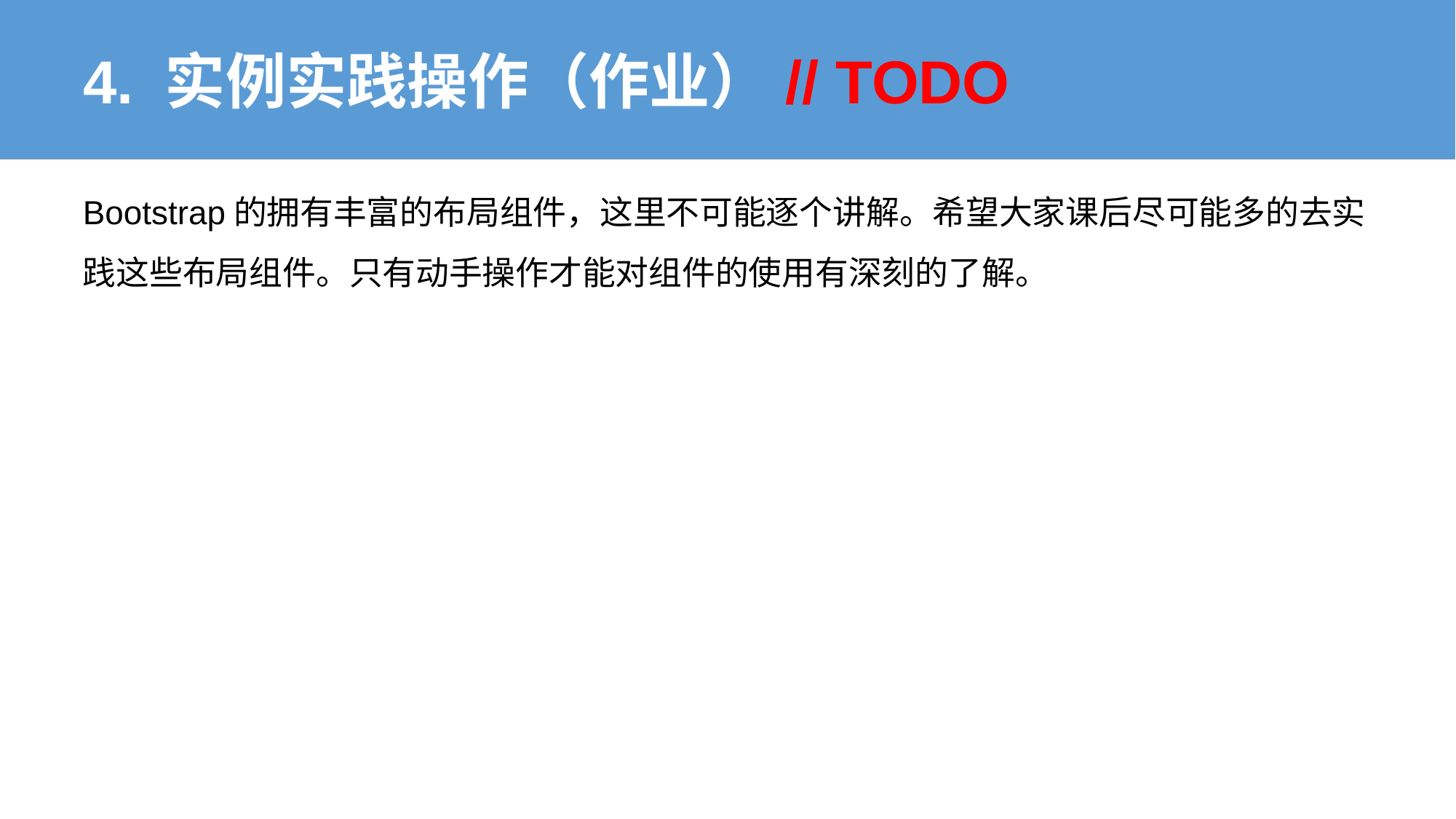

# 4. 实例实践操作（作业）// TODO
Bootstrap的拥有丰富的布局组件，这里不可能逐个讲解。希望大家课后尽可能多的去实践这些布局组件。只有动手操作才能对组件的使用有深刻的了解。